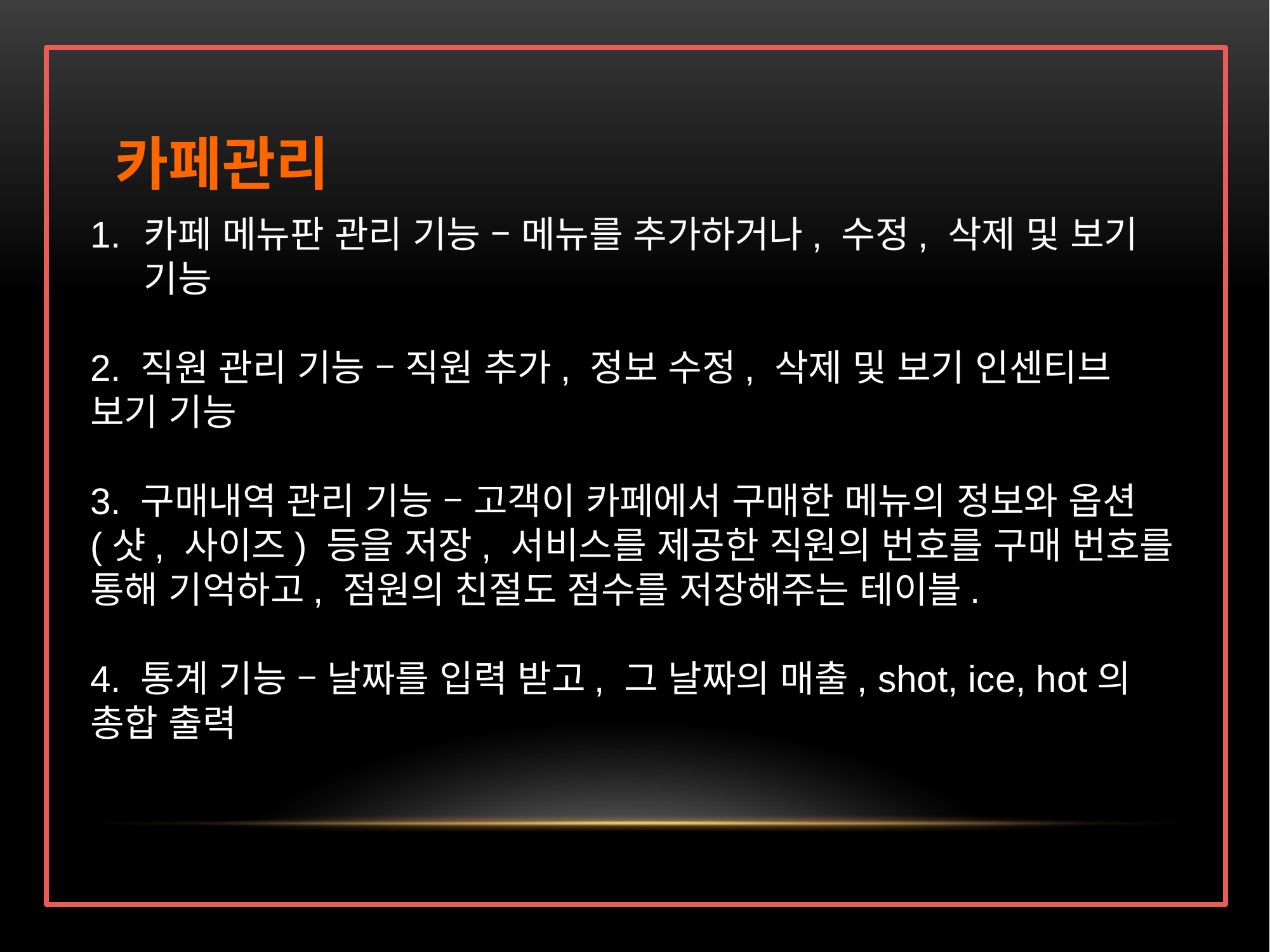

카페관리
카페 메뉴판 관리 기능 – 메뉴를 추가하거나, 수정, 삭제 및 보기 기능

2. 직원 관리 기능 – 직원 추가, 정보 수정, 삭제 및 보기 인센티브 보기 기능

3. 구매내역 관리 기능 – 고객이 카페에서 구매한 메뉴의 정보와 옵션 (샷, 사이즈) 등을 저장, 서비스를 제공한 직원의 번호를 구매 번호를 통해 기억하고, 점원의 친절도 점수를 저장해주는 테이블.

4. 통계 기능 – 날짜를 입력 받고, 그 날짜의 매출, shot, ice, hot의 총합 출력